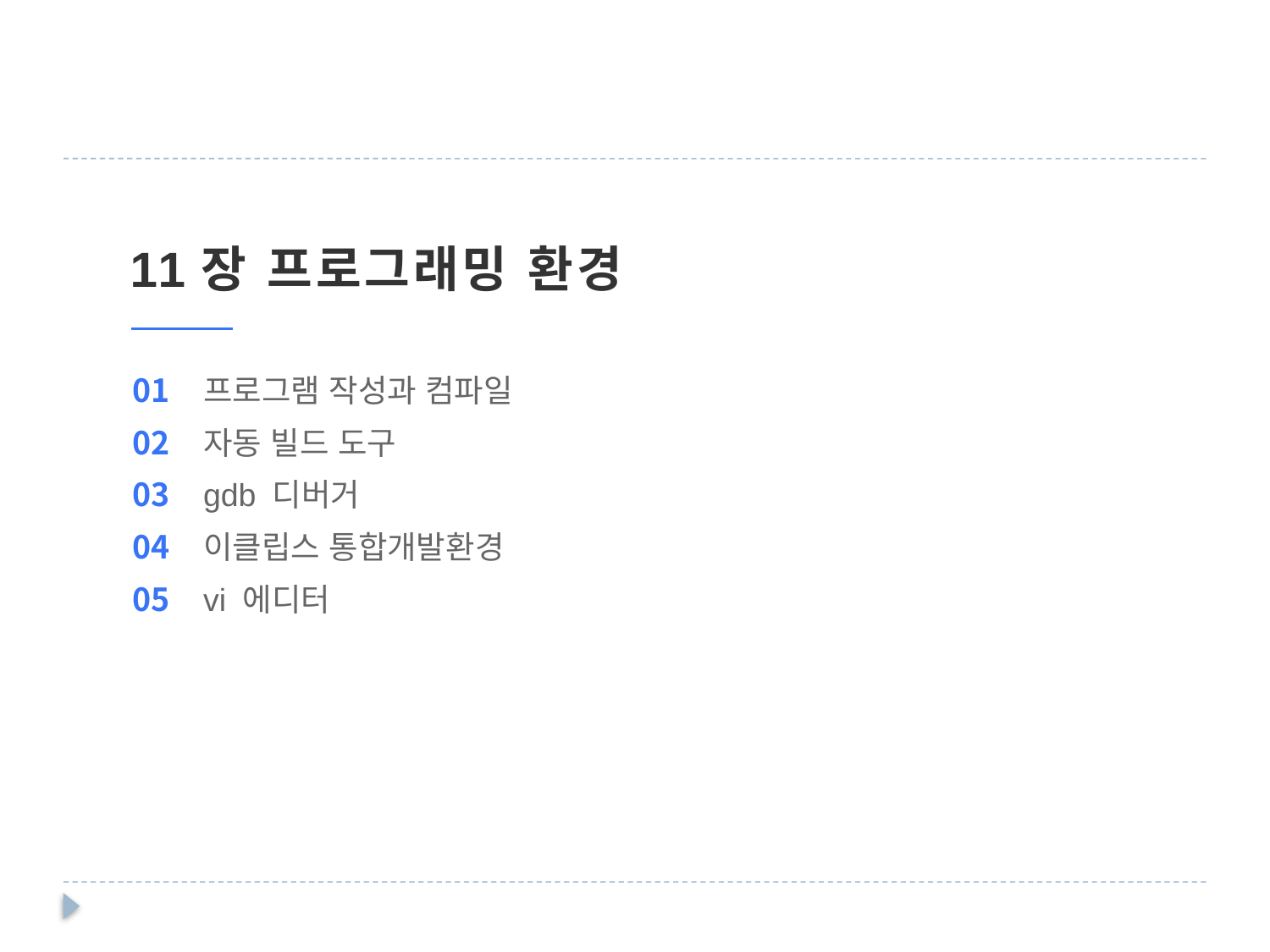

11장 프로그래밍 환경
01
02
03
04
05
프로그램 작성과 컴파일
자동 빌드 도구
gdb 디버거
이클립스 통합개발환경
vi 에디터